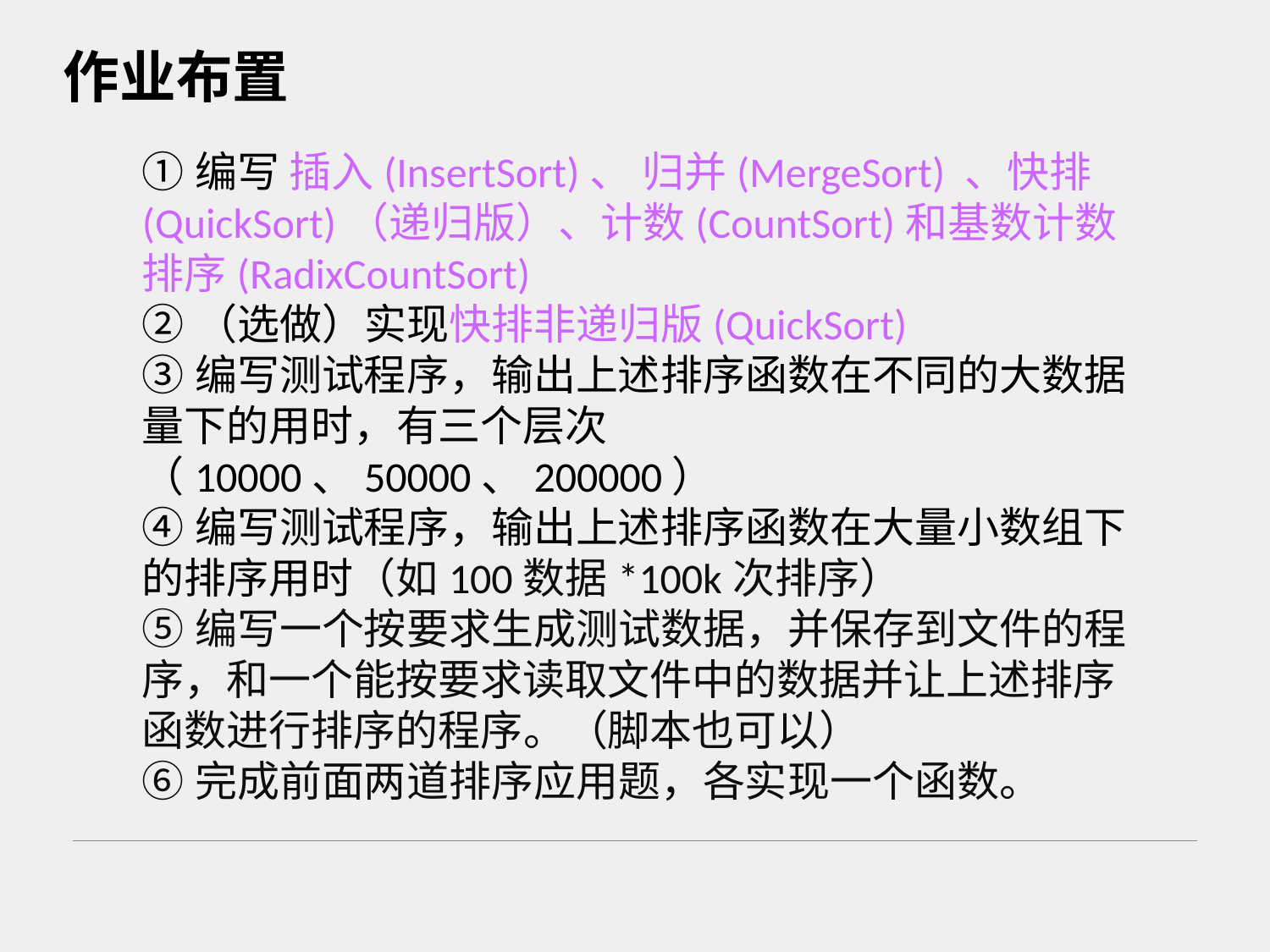

作业布置
①编写 插入(InsertSort)、 归并(MergeSort) 、快排(QuickSort)（递归版）、计数(CountSort)和基数计数排序(RadixCountSort)
②（选做）实现快排非递归版(QuickSort)
③编写测试程序，输出上述排序函数在不同的大数据量下的用时，有三个层次（10000、50000、200000）
④编写测试程序，输出上述排序函数在大量小数组下的排序用时（如100数据*100k次排序）
⑤编写一个按要求生成测试数据，并保存到文件的程序，和一个能按要求读取文件中的数据并让上述排序函数进行排序的程序。（脚本也可以）
⑥完成前面两道排序应用题，各实现一个函数。